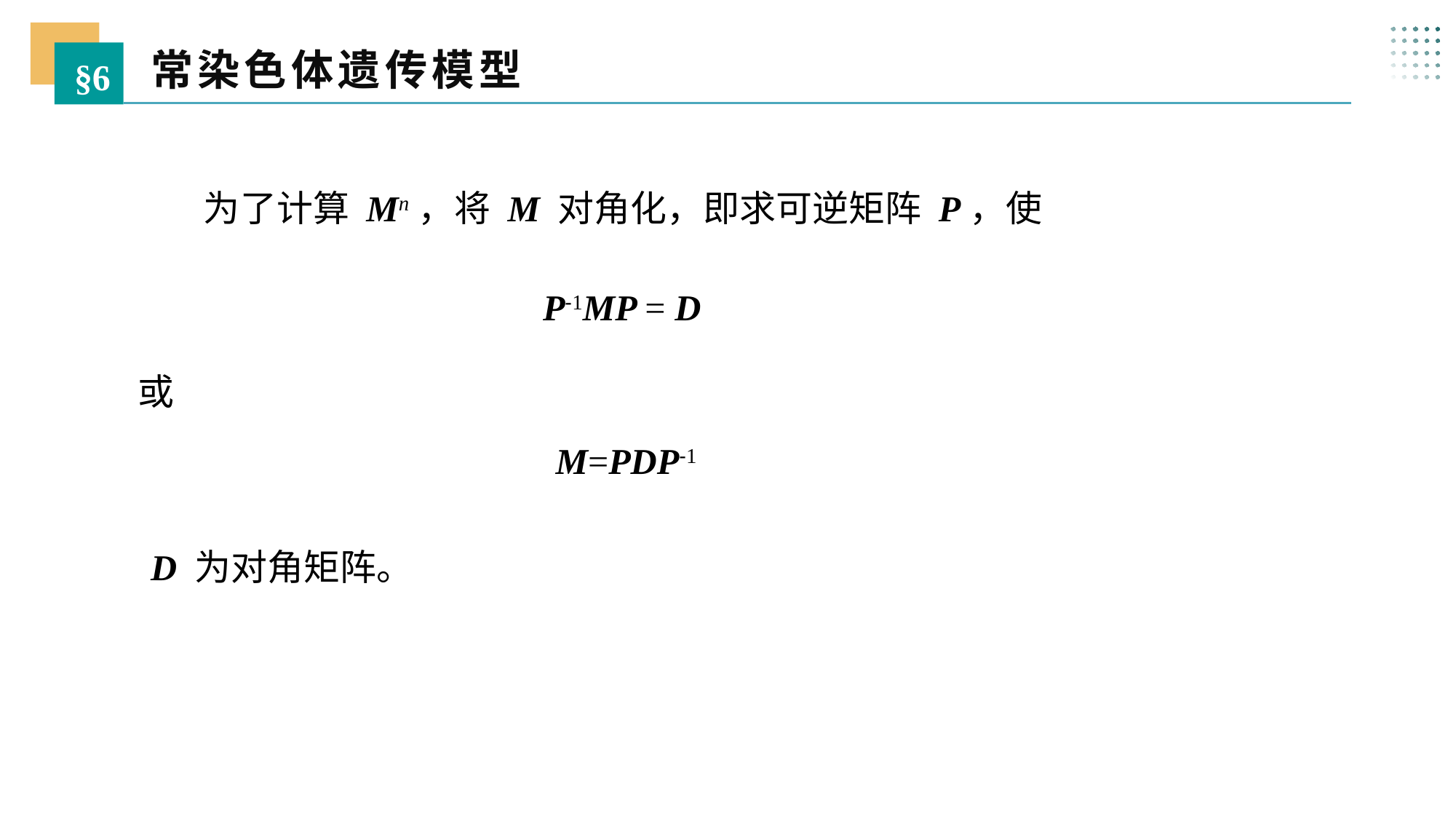

常染色体遗传模型
§6
        为了计算 Mn，将 M 对角化，即求可逆矩阵 P，使
P-1MP = D
或
M=PDP-1
D 为对角矩阵。